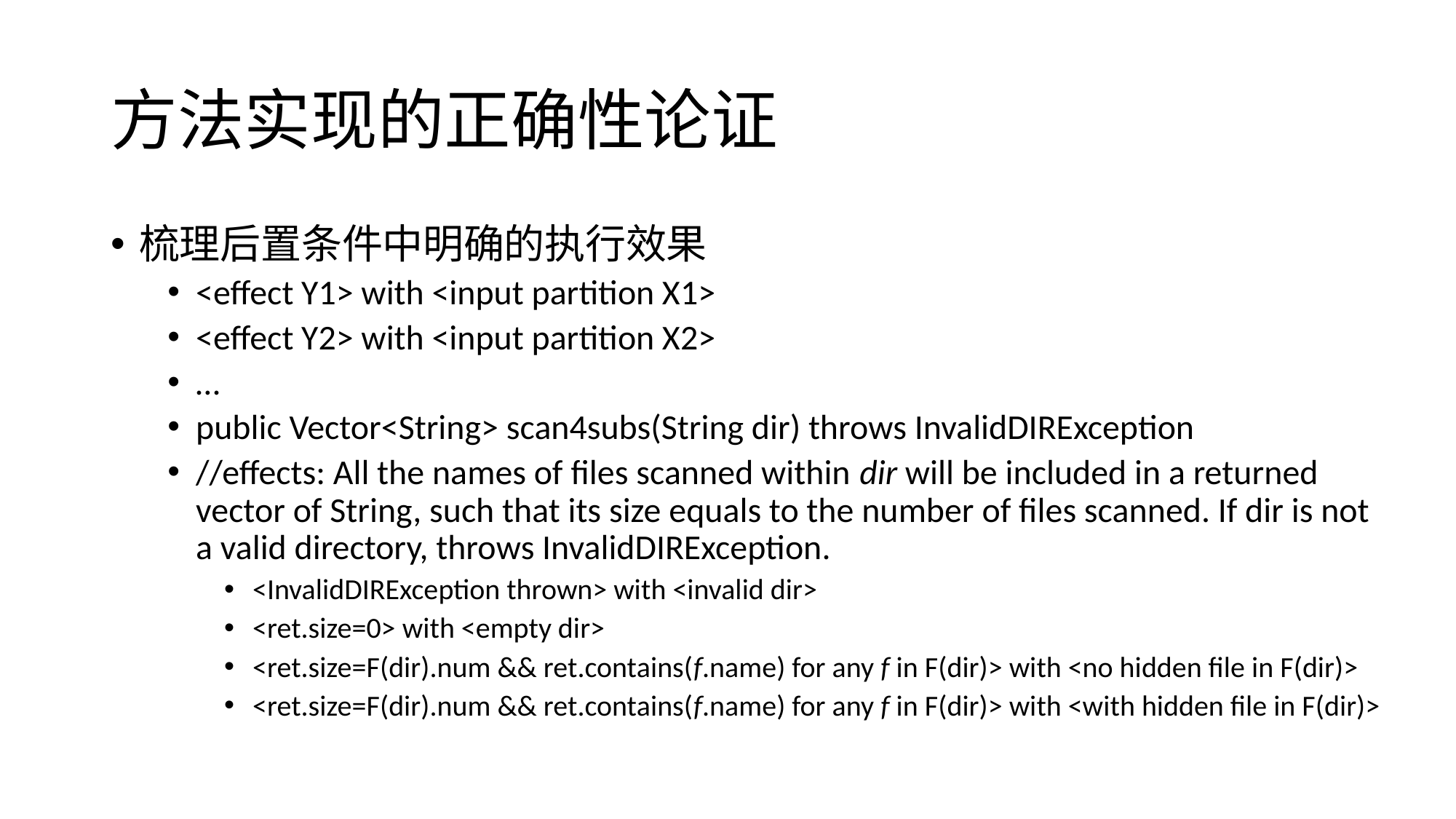

# 方法实现的正确性论证
梳理后置条件中明确的执行效果
<effect Y1> with <input partition X1>
<effect Y2> with <input partition X2>
…
public Vector<String> scan4subs(String dir) throws InvalidDIRException
//effects: All the names of files scanned within dir will be included in a returned vector of String, such that its size equals to the number of files scanned. If dir is not a valid directory, throws InvalidDIRException.
<InvalidDIRException thrown> with <invalid dir>
<ret.size=0> with <empty dir>
<ret.size=F(dir).num && ret.contains(f.name) for any f in F(dir)> with <no hidden file in F(dir)>
<ret.size=F(dir).num && ret.contains(f.name) for any f in F(dir)> with <with hidden file in F(dir)>